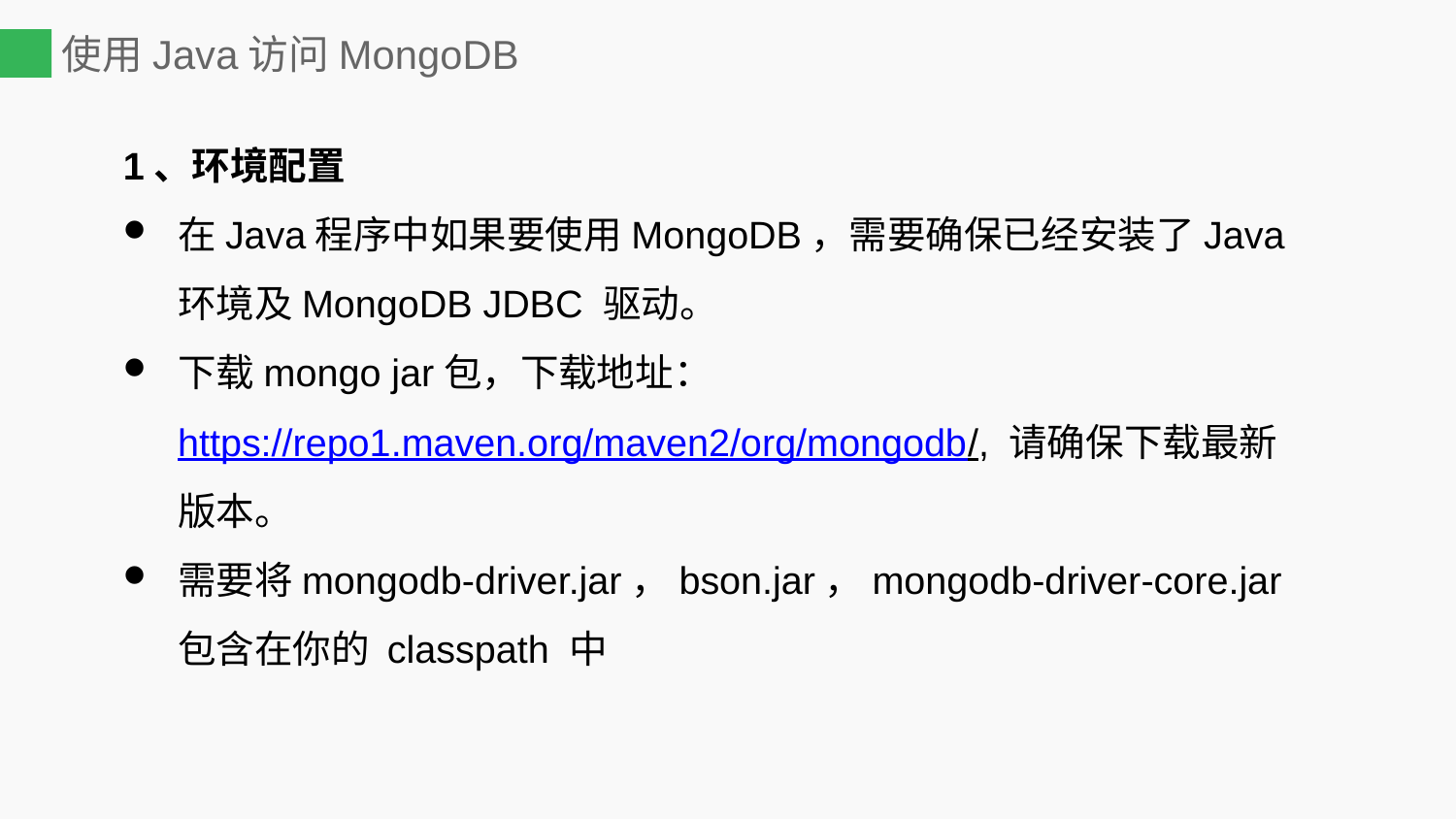

# 使用Java访问MongoDB
1、环境配置
在Java程序中如果要使用MongoDB，需要确保已经安装了Java环境及MongoDB JDBC 驱动。
下载mongo jar包，下载地址：https://repo1.maven.org/maven2/org/mongodb/, 请确保下载最新版本。
需要将mongodb-driver.jar，bson.jar，mongodb-driver-core.jar包含在你的 classpath 中